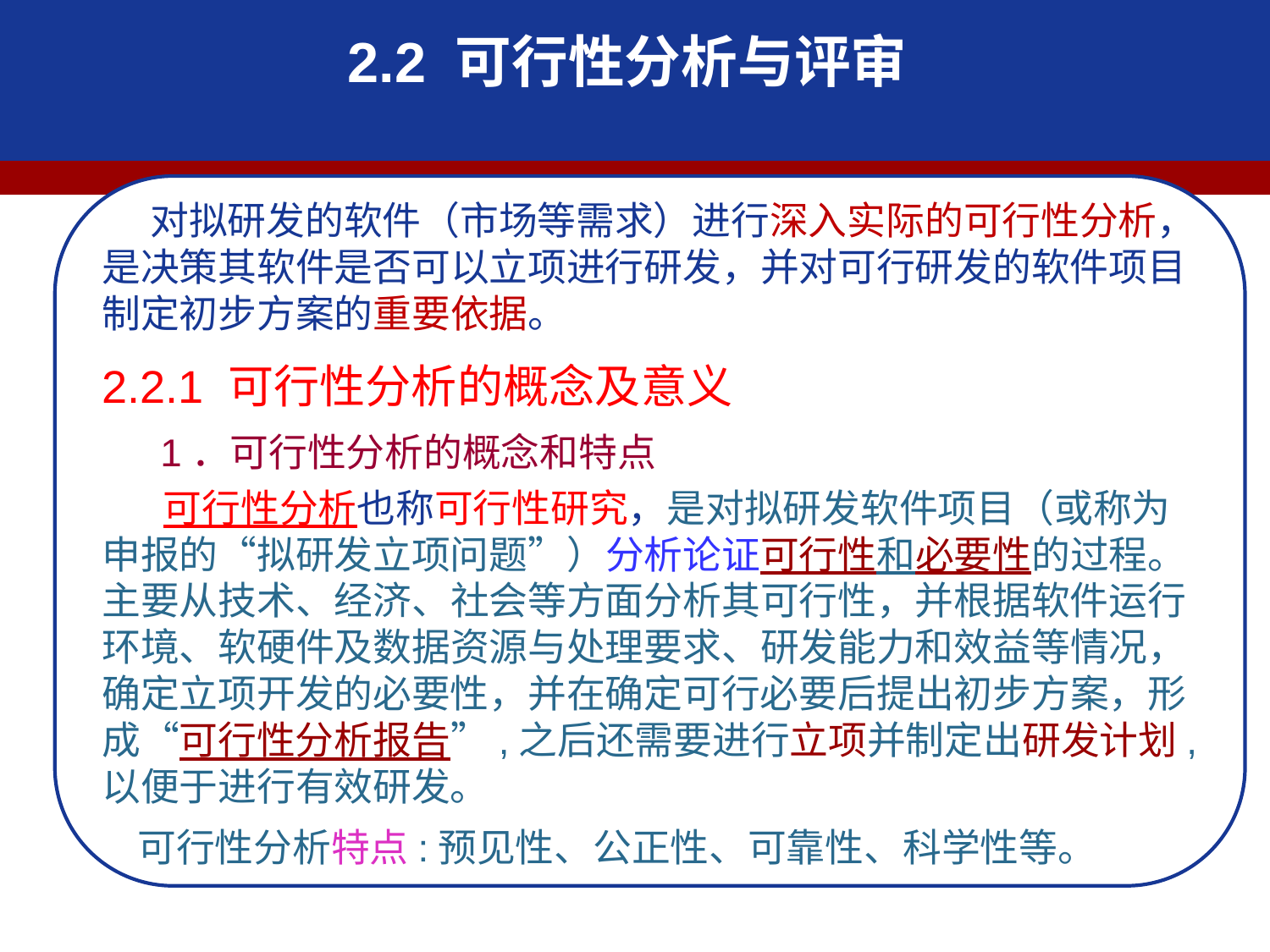

2.2 可行性分析与评审

    对拟研发的软件（市场等需求）进行深入实际的可行性分析，是决策其软件是否可以立项进行研发，并对可行研发的软件项目制定初步方案的重要依据。
2.2.1 可行性分析的概念及意义
      1．可行性分析的概念和特点
      可行性分析也称可行性研究，是对拟研发软件项目（或称为申报的“拟研发立项问题”）分析论证可行性和必要性的过程。主要从技术、经济、社会等方面分析其可行性，并根据软件运行环境、软硬件及数据资源与处理要求、研发能力和效益等情况，确定立项开发的必要性，并在确定可行必要后提出初步方案，形成“可行性分析报告”,之后还需要进行立项并制定出研发计划,以便于进行有效研发。
   可行性分析特点:预见性、公正性、可靠性、科学性等。